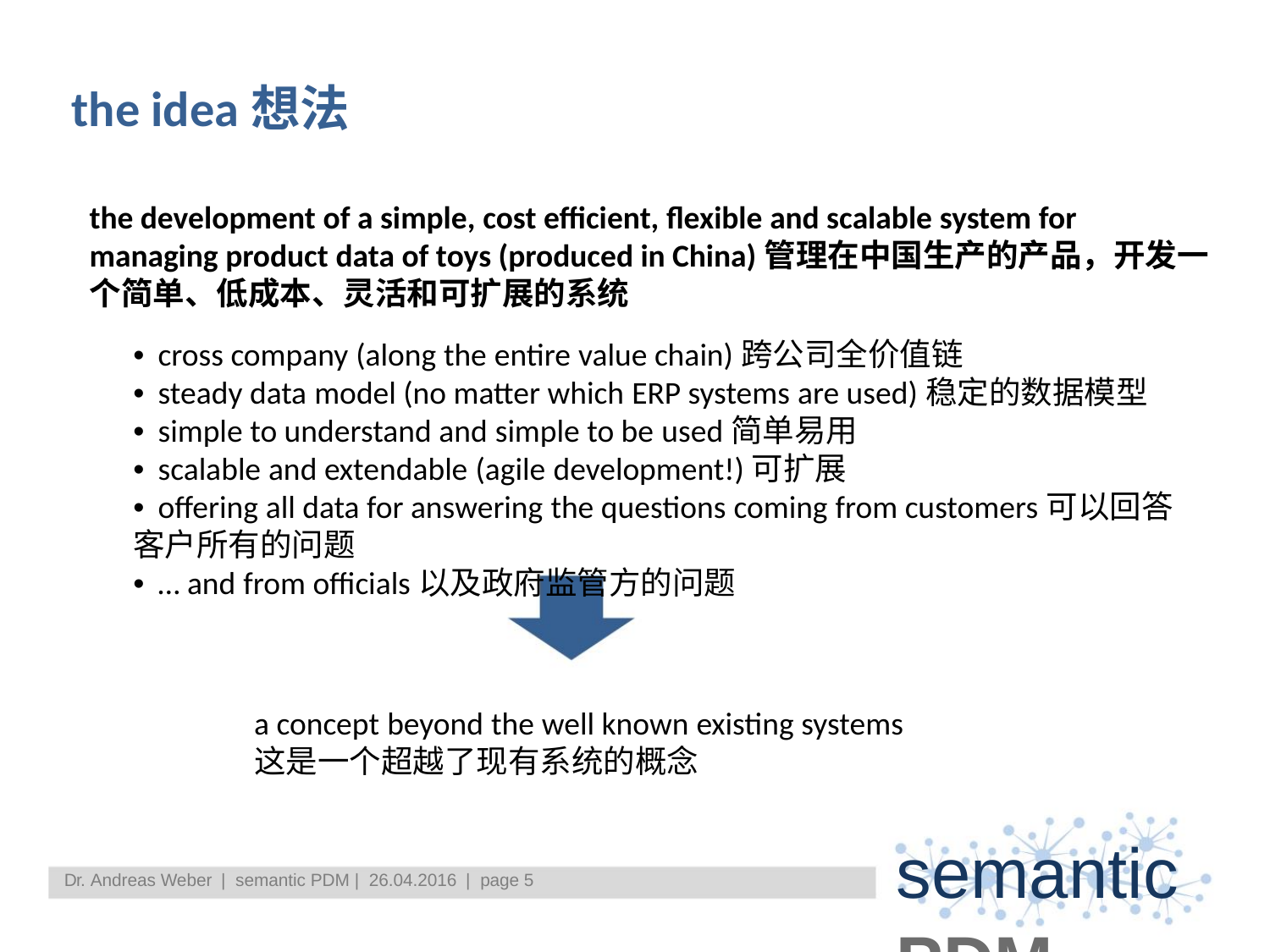

the idea想法
the development of a simple, cost efficient, flexible and scalable system for
managing product data of toys (produced in China)管理在中国生产的产品，开发一个简单、低成本、灵活和可扩展的系统
• cross company (along the entire value chain)跨公司全价值链
• steady data model (no matter which ERP systems are used)稳定的数据模型
• simple to understand and simple to be used简单易用
• scalable and extendable (agile development!)可扩展
• offering all data for answering the questions coming from customers可以回答客户所有的问题
• … and from officials以及政府监管方的问题
a concept beyond the well known existing systems
这是一个超越了现有系统的概念
semantic PDM
Dr. Andreas Weber | semantic PDM | 26.04.2016 | page 5